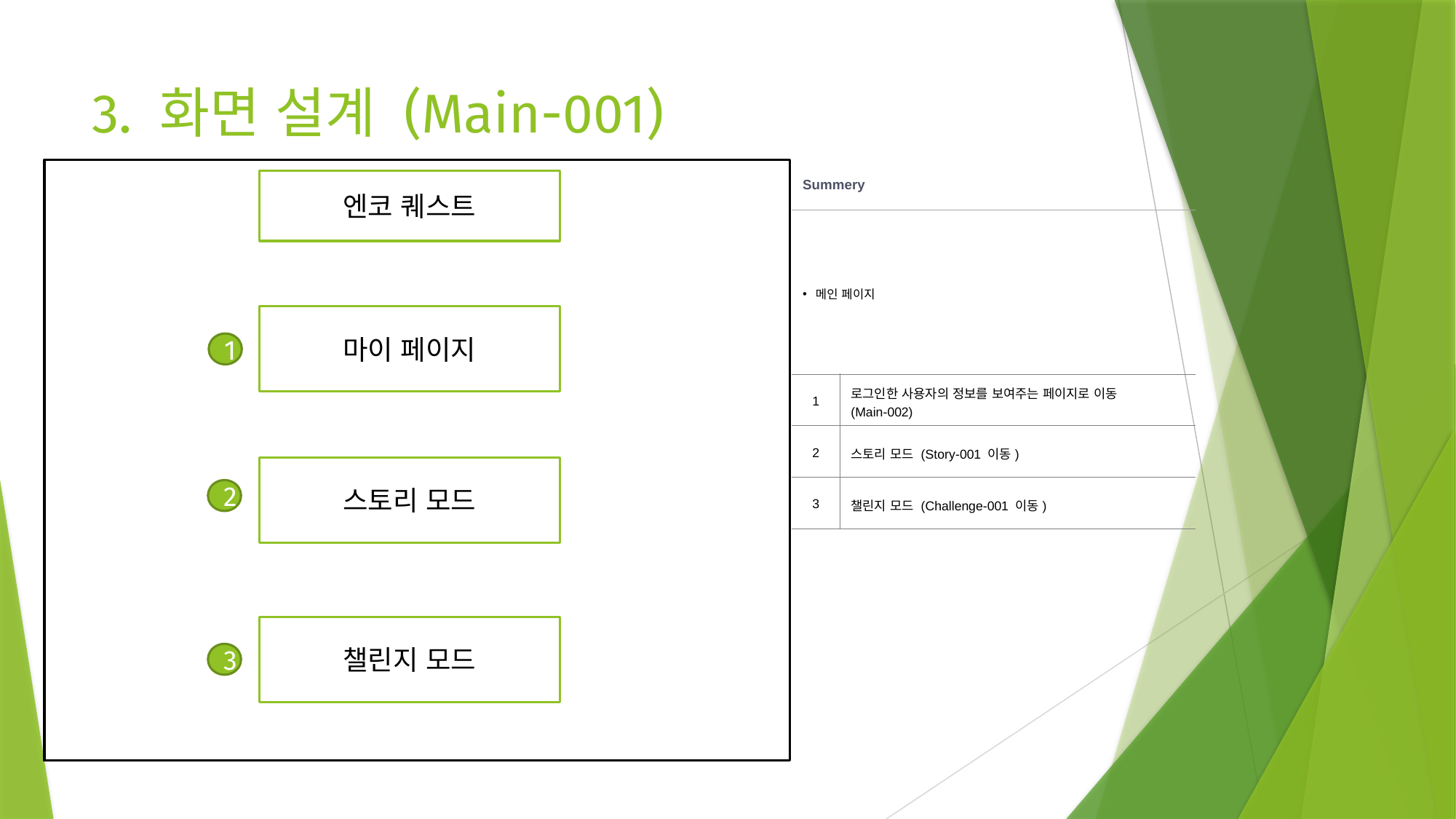

# 3. 화면 설계 (Main-001)

| Summery |  |
| --- | --- |
| 메인 페이지 |  |
| 1 | 로그인한 사용자의 정보를 보여주는 페이지로 이동 (Main-002) |
| 2 | 스토리 모드 (Story-001 이동) |
| 3 | 챌린지 모드 (Challenge-001 이동) |
엔코 퀘스트
마이 페이지
1
스토리 모드
2
챌린지 모드
3